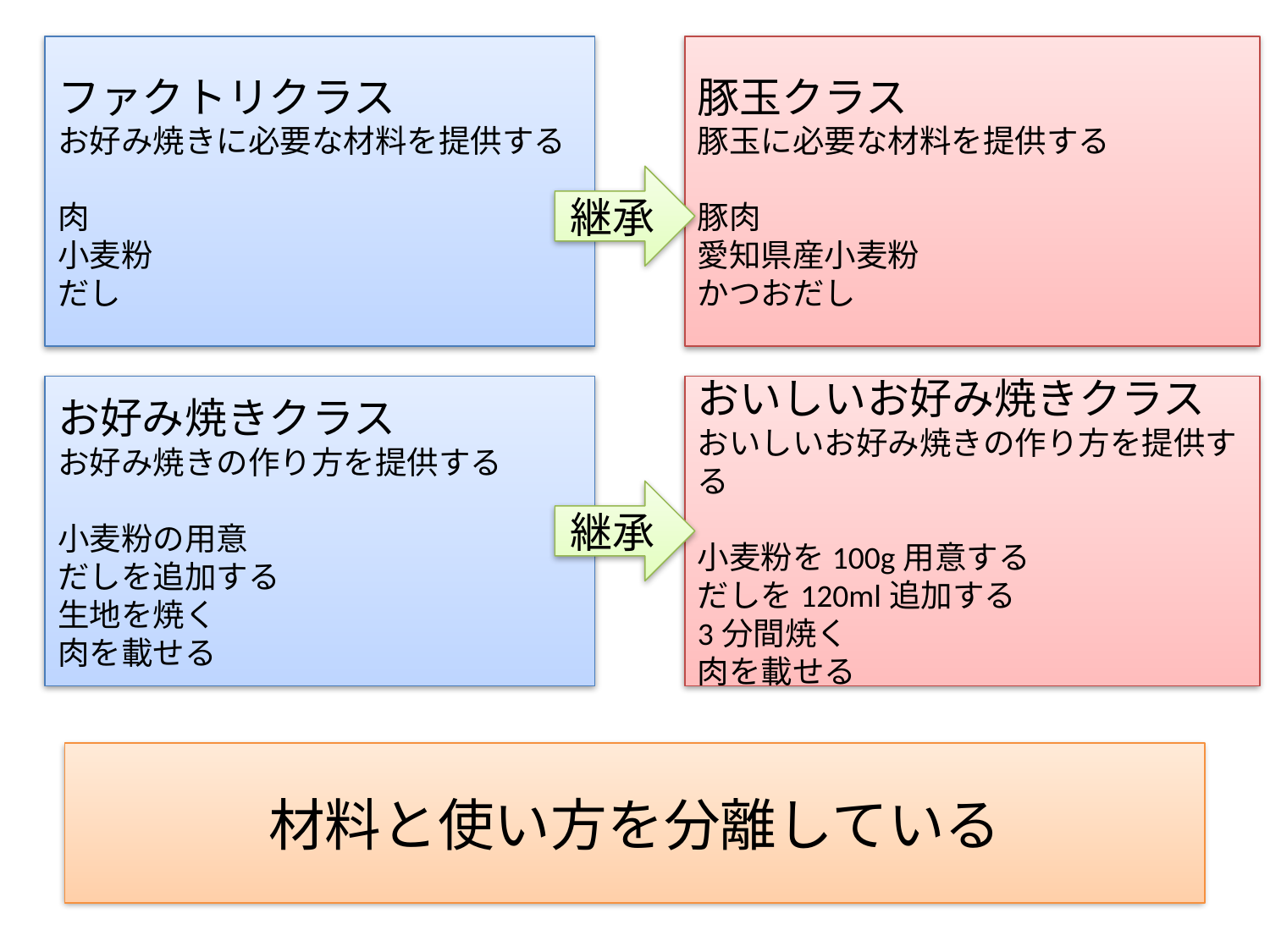

ファクトリクラス
お好み焼きに必要な材料を提供する

肉
小麦粉
だし
豚玉クラス
豚玉に必要な材料を提供する

豚肉
愛知県産小麦粉
かつおだし
継承
お好み焼きクラス
お好み焼きの作り方を提供する

小麦粉の用意
だしを追加する
生地を焼く
肉を載せる
おいしいお好み焼きクラス
おいしいお好み焼きの作り方を提供する

小麦粉を100g用意する
だしを120ml追加する
3分間焼く
肉を載せる
継承
材料と使い方を分離している